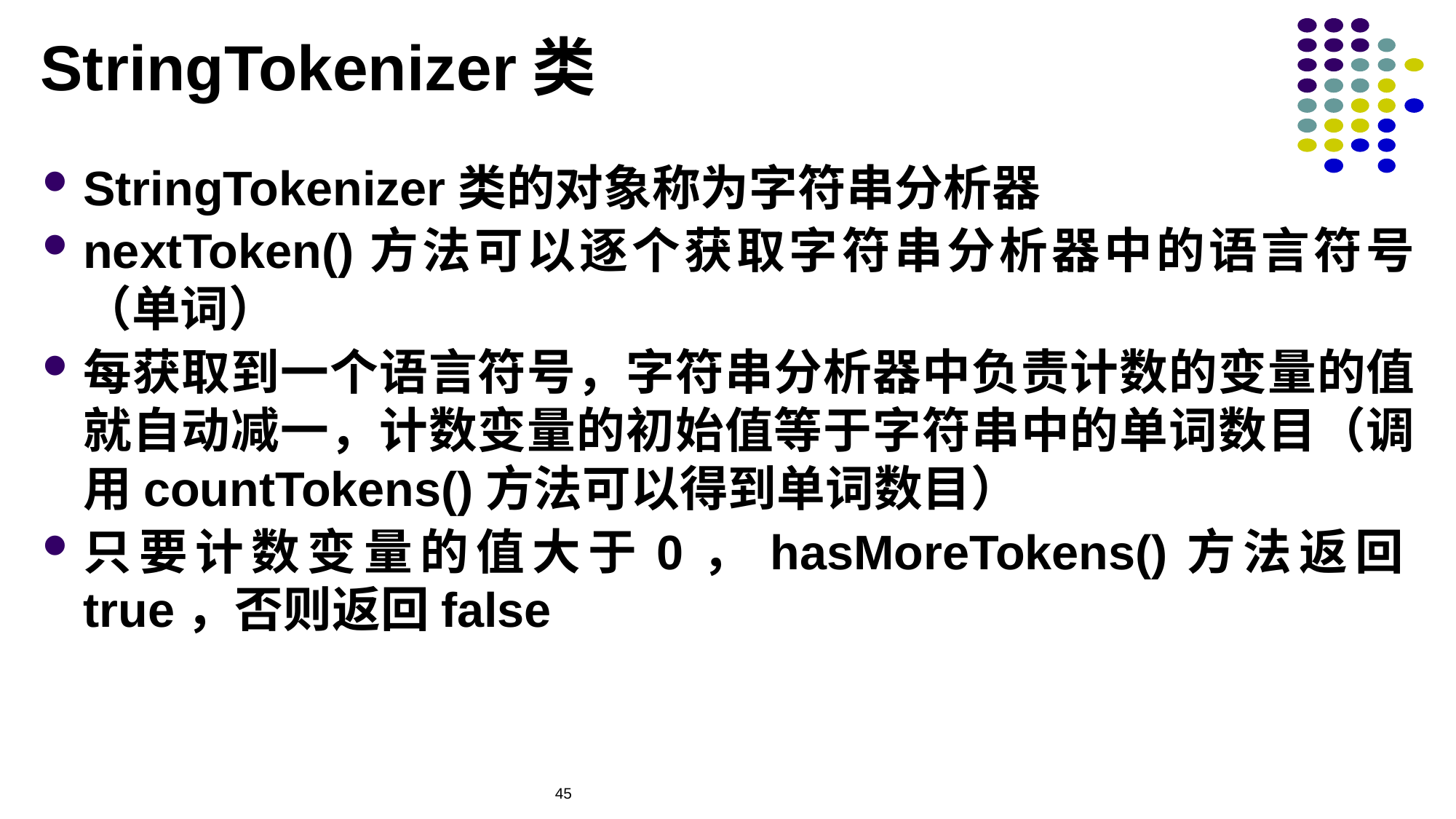

# StringTokenizer类
StringTokenizer类的对象称为字符串分析器
nextToken()方法可以逐个获取字符串分析器中的语言符号（单词）
每获取到一个语言符号，字符串分析器中负责计数的变量的值就自动减一，计数变量的初始值等于字符串中的单词数目（调用countTokens()方法可以得到单词数目）
只要计数变量的值大于0，hasMoreTokens()方法返回true，否则返回false
45